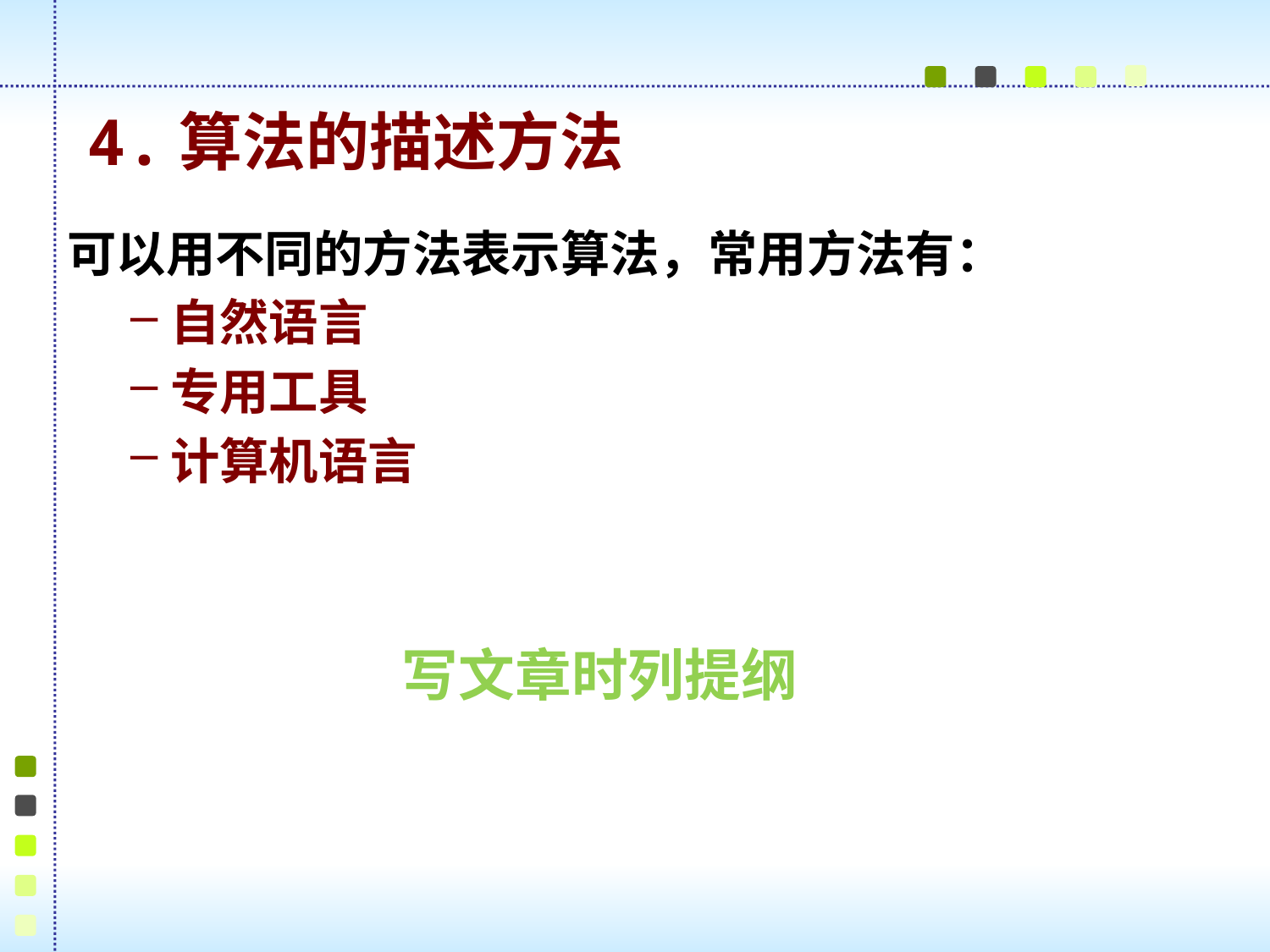

4.算法的描述方法
可以用不同的方法表示算法，常用方法有：
自然语言
专用工具
计算机语言

写文章时列提纲